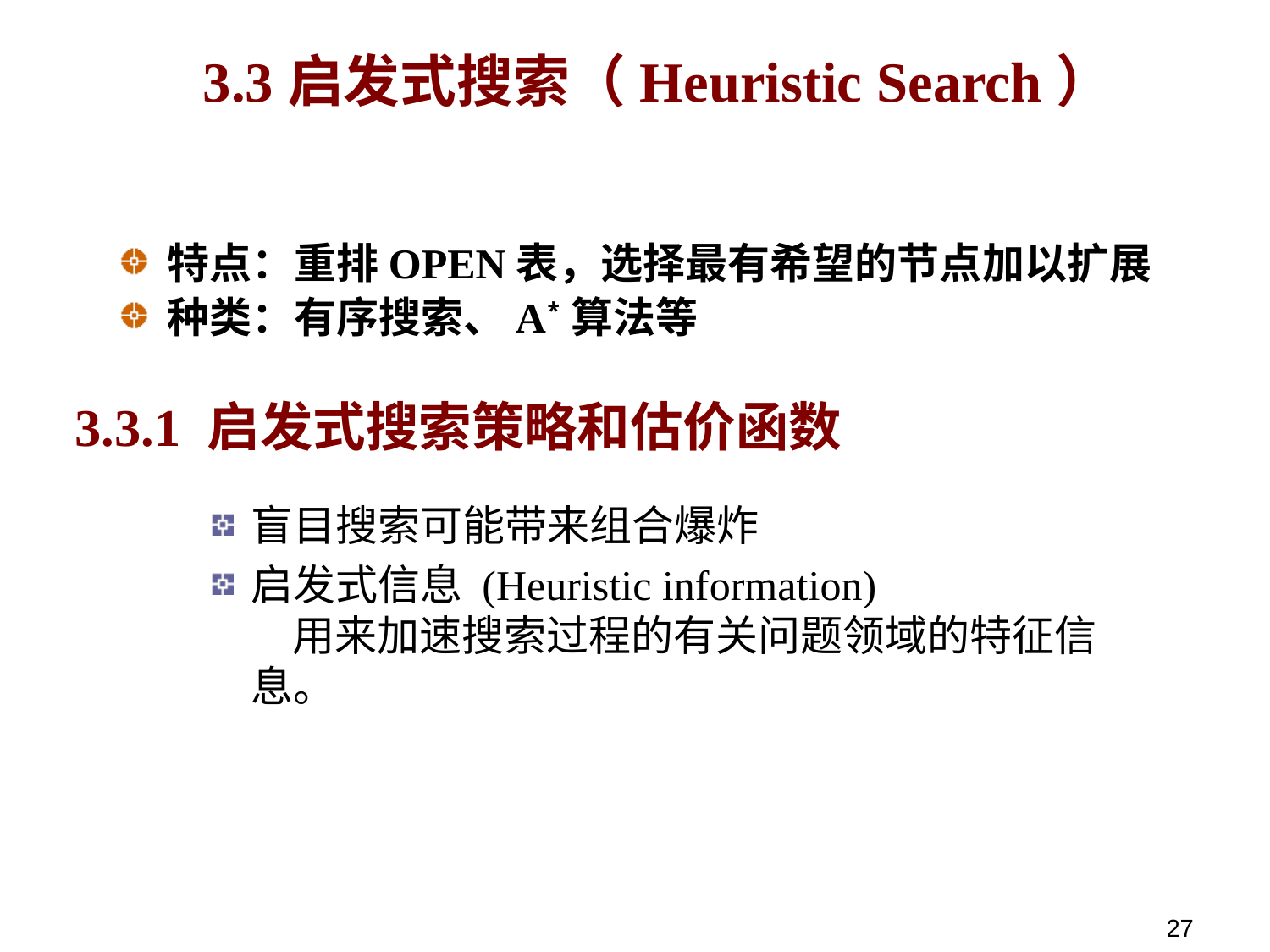

# 3.3启发式搜索（Heuristic Search）
特点：重排OPEN表，选择最有希望的节点加以扩展
种类：有序搜索、A*算法等
3.3.1 启发式搜索策略和估价函数
盲目搜索可能带来组合爆炸
启发式信息 (Heuristic information)
   用来加速搜索过程的有关问题领域的特征信息。
27